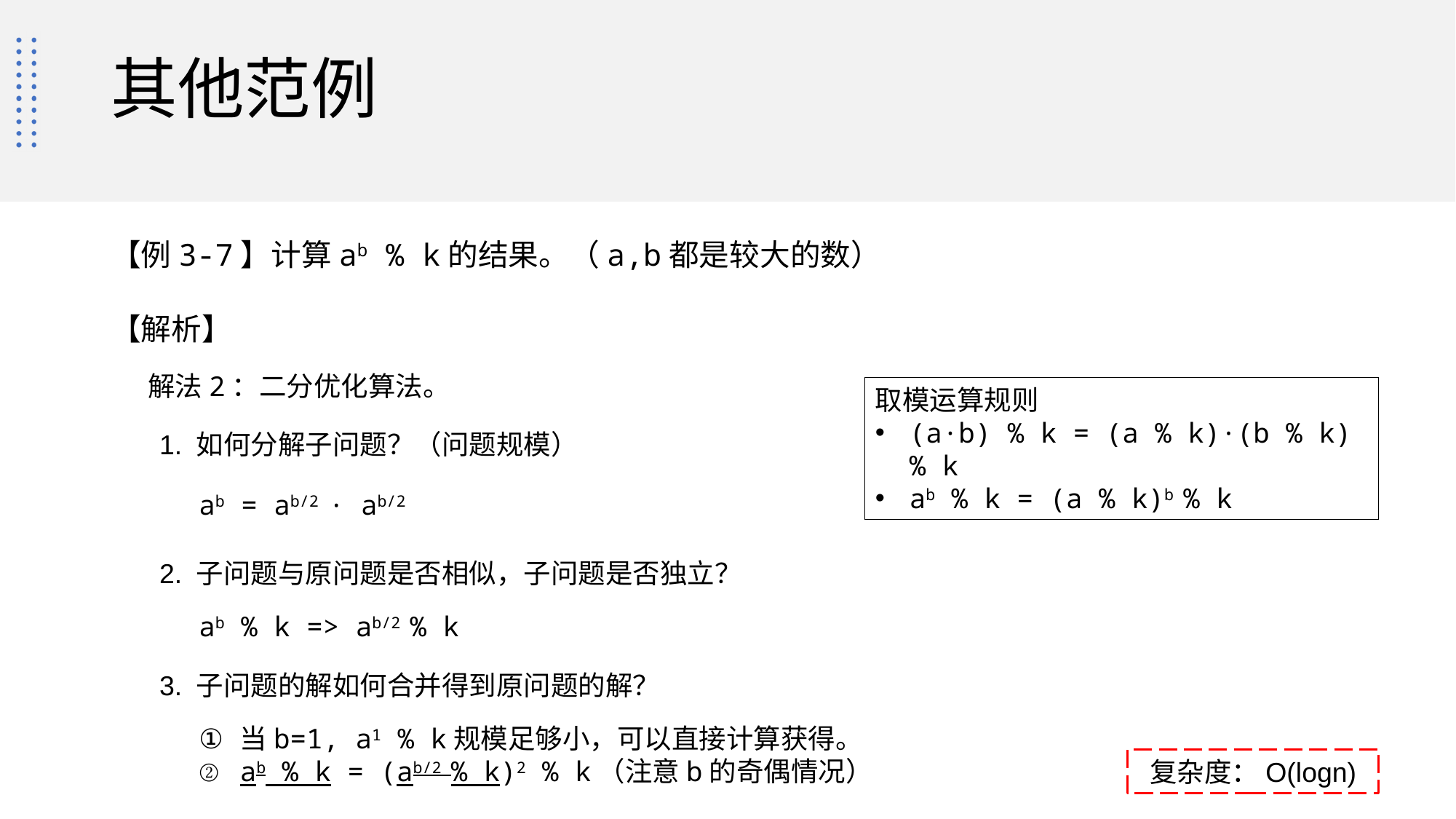

# 其他范例
【例3-7】计算ab % k的结果。（a,b都是较大的数）
【解析】
解法2：二分优化算法。
取模运算规则
(a·b) % k = (a % k)·(b % k) % k
ab % k = (a % k)b % k
1. 如何分解子问题？（问题规模）
ab = ab/2 · ab/2
2. 子问题与原问题是否相似，子问题是否独立？
ab % k => ab/2 % k
3. 子问题的解如何合并得到原问题的解？
当b=1, a1 % k规模足够小，可以直接计算获得。
ab % k = (ab/2 % k)2 % k（注意b的奇偶情况）
复杂度：O(logn)